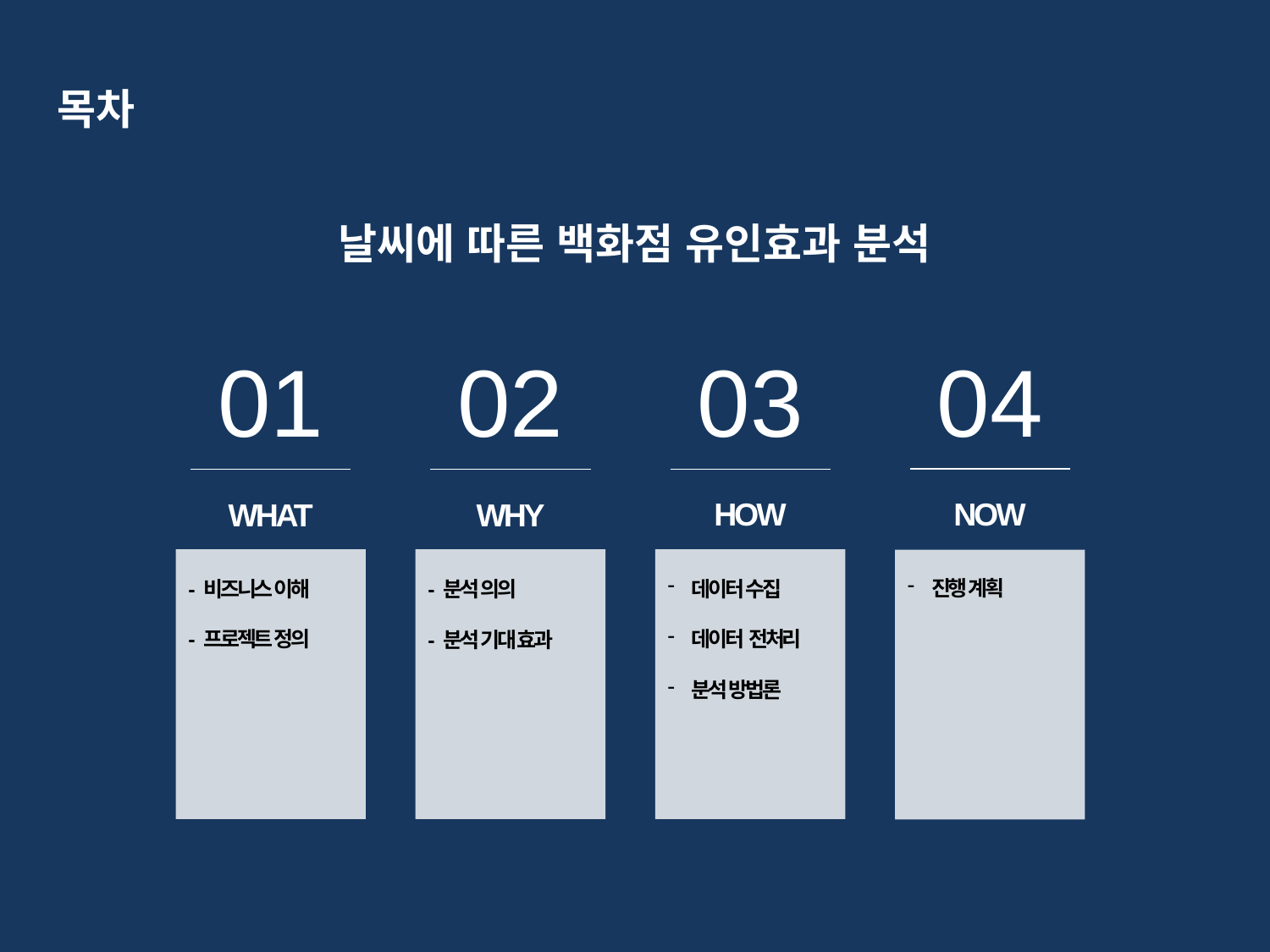

목차
날씨에 따른 백화점 유인효과 분석
04
NOW

진행 계획
01
WHAT

- 비즈니스 이해

- 프로젝트 정의

02
WHY

- 분석 의의

- 분석 기대 효과

03
HOW

데이터 수집

데이터  전처리

분석 방법론